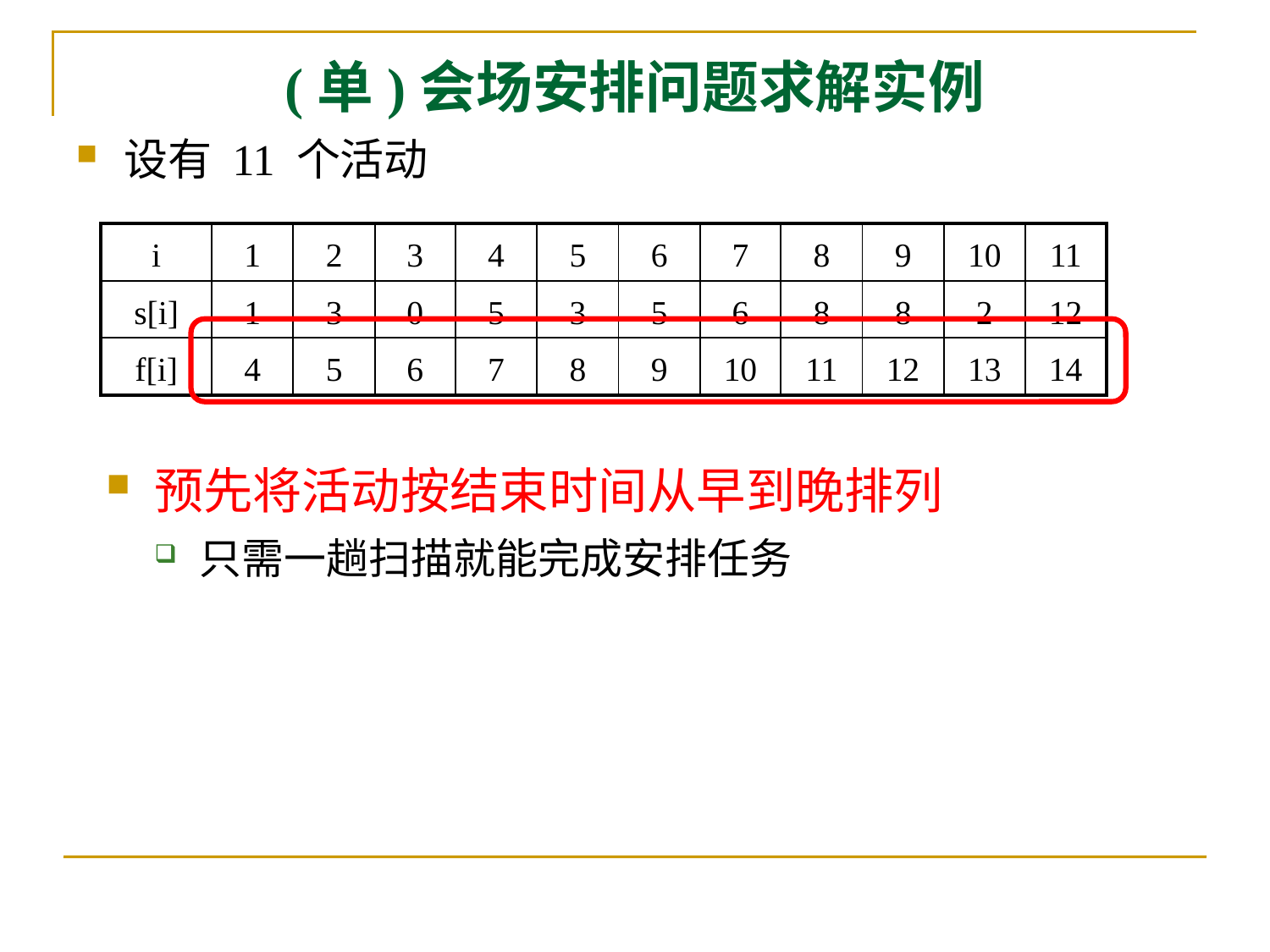

(单)会场安排问题求解实例
设有 11 个活动
| i | 1 | 2 | 3 | 4 | 5 | 6 | 7 | 8 | 9 | 10 | 11 |
| --- | --- | --- | --- | --- | --- | --- | --- | --- | --- | --- | --- |
| s[i] | 1 | 3 | 0 | 5 | 3 | 5 | 6 | 8 | 8 | 2 | 12 |
| f[i] | 4 | 5 | 6 | 7 | 8 | 9 | 10 | 11 | 12 | 13 | 14 |

预先将活动按结束时间从早到晚排列
只需一趟扫描就能完成安排任务